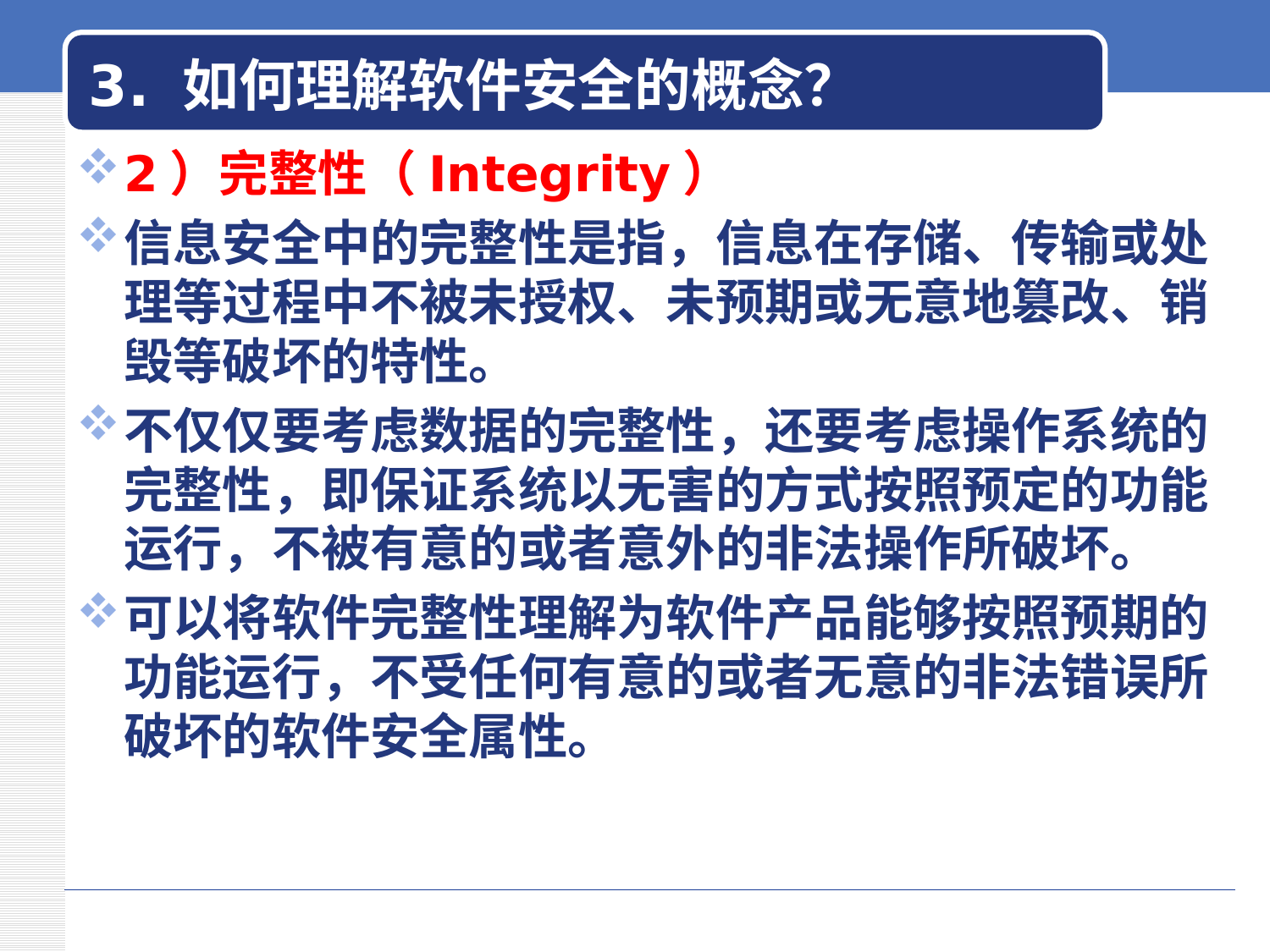

# 3. 如何理解软件安全的概念？
2）完整性（Integrity）
信息安全中的完整性是指，信息在存储、传输或处理等过程中不被未授权、未预期或无意地篡改、销毁等破坏的特性。
不仅仅要考虑数据的完整性，还要考虑操作系统的完整性，即保证系统以无害的方式按照预定的功能运行，不被有意的或者意外的非法操作所破坏。
可以将软件完整性理解为软件产品能够按照预期的功能运行，不受任何有意的或者无意的非法错误所破坏的软件安全属性。